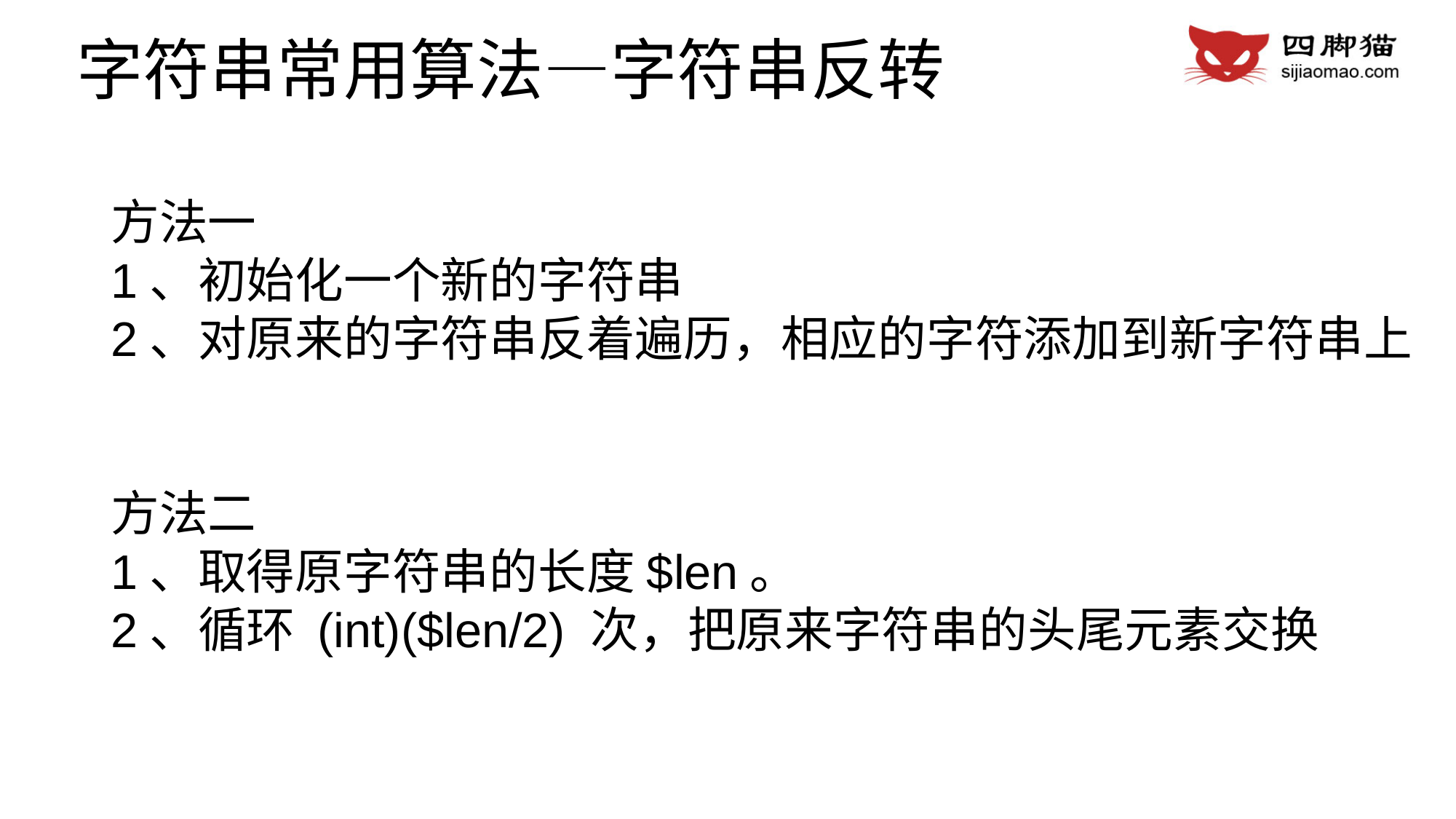

字符串常用算法—字符串反转

方法一
1、初始化一个新的字符串
2、对原来的字符串反着遍历，相应的字符添加到新字符串上

方法二
1、取得原字符串的长度$len。
2、循环 (int)($len/2) 次，把原来字符串的头尾元素交换